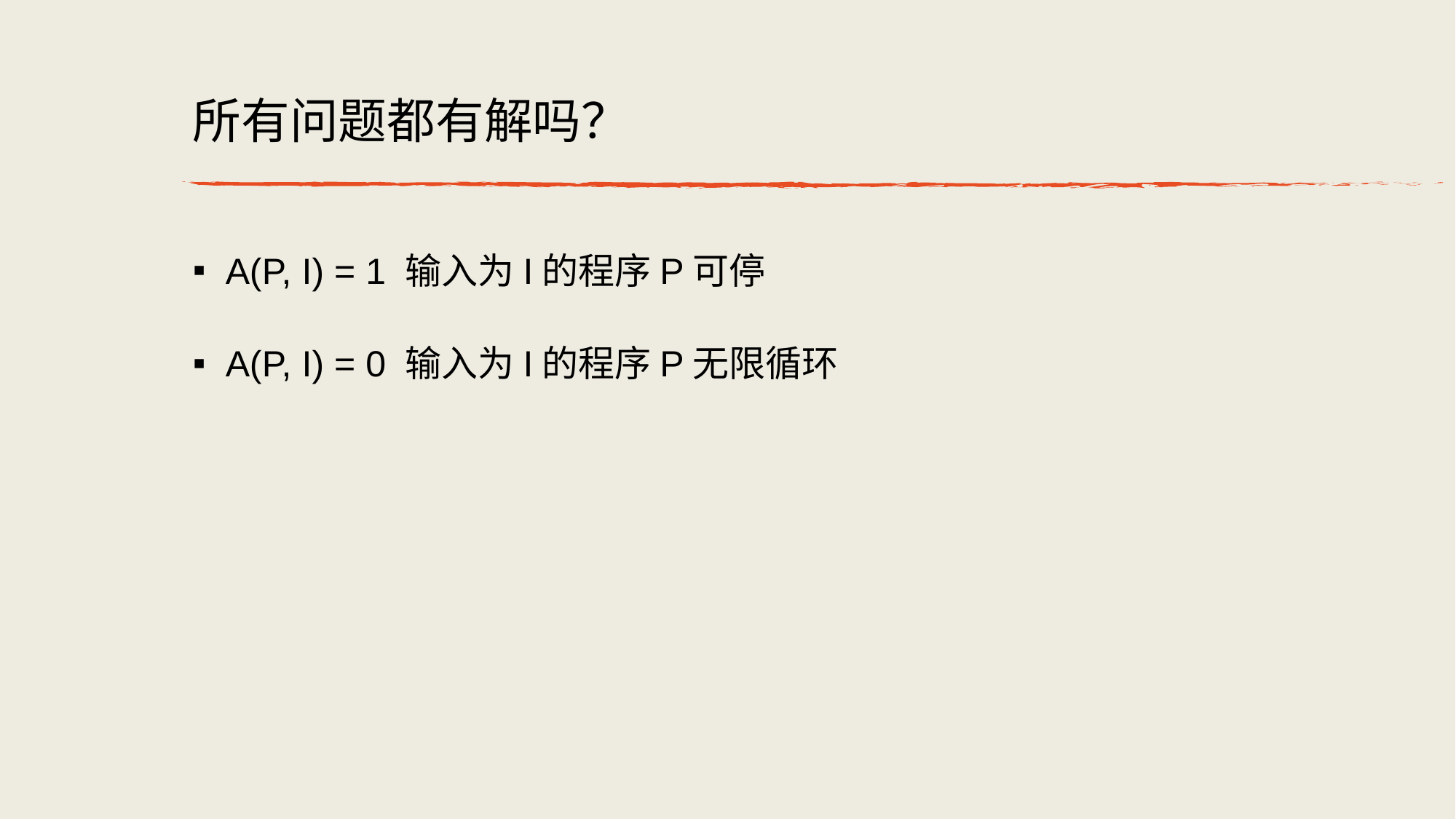

# 所有问题都有解吗？
A(P, I) = 1 输入为I的程序P可停
A(P, I) = 0 输入为I的程序P无限循环